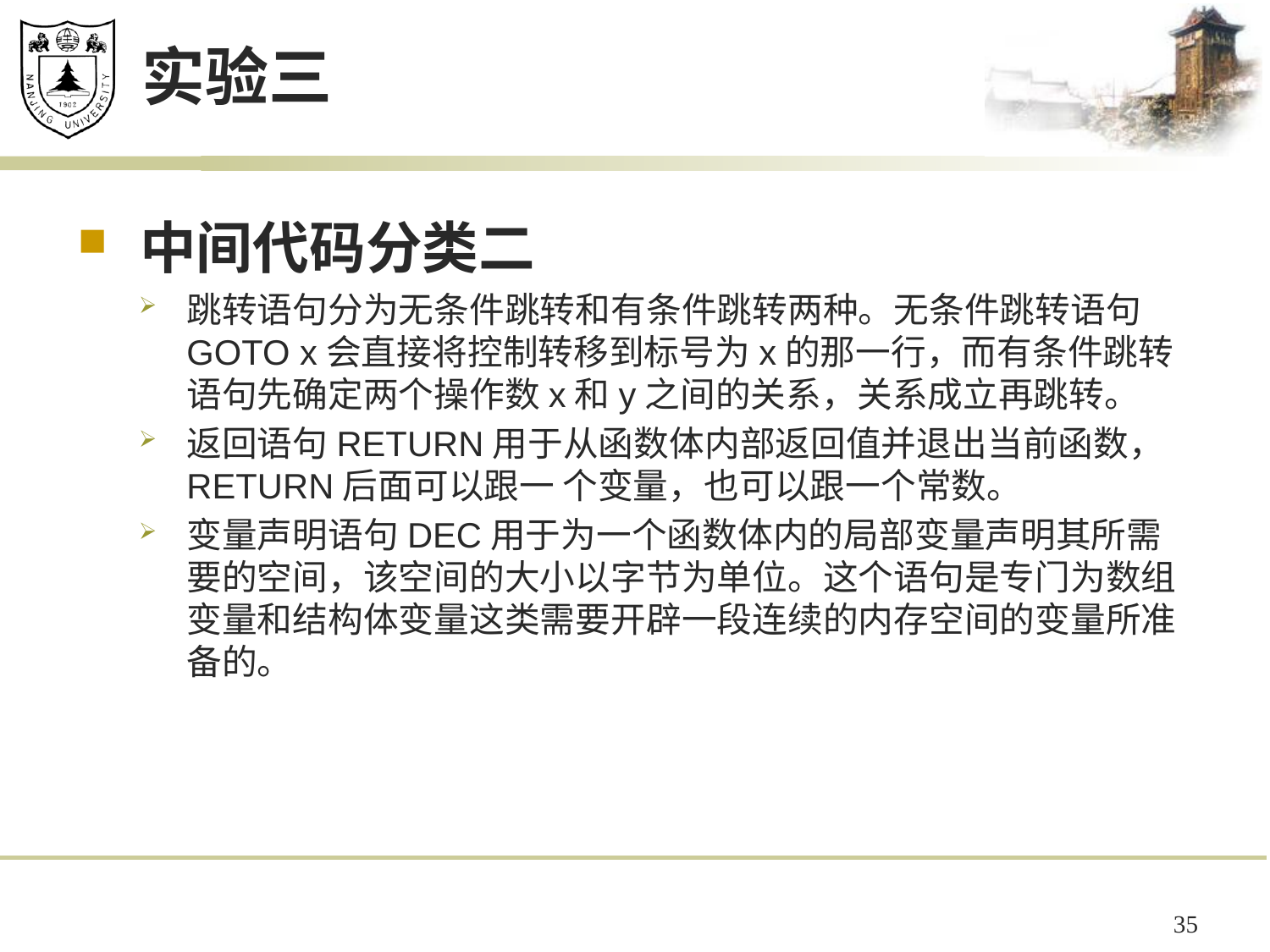

# 实验三
中间代码分类二
跳转语句分为无条件跳转和有条件跳转两种。无条件跳转语句GOTO x会直接将控制转移到标号为x的那一行，而有条件跳转语句先确定两个操作数x和y之间的关系，关系成立再跳转。
返回语句RETURN用于从函数体内部返回值并退出当前函数，RETURN后面可以跟一 个变量，也可以跟一个常数。
变量声明语句DEC用于为一个函数体内的局部变量声明其所需要的空间，该空间的大小以字节为单位。这个语句是专门为数组变量和结构体变量这类需要开辟一段连续的内存空间的变量所准备的。